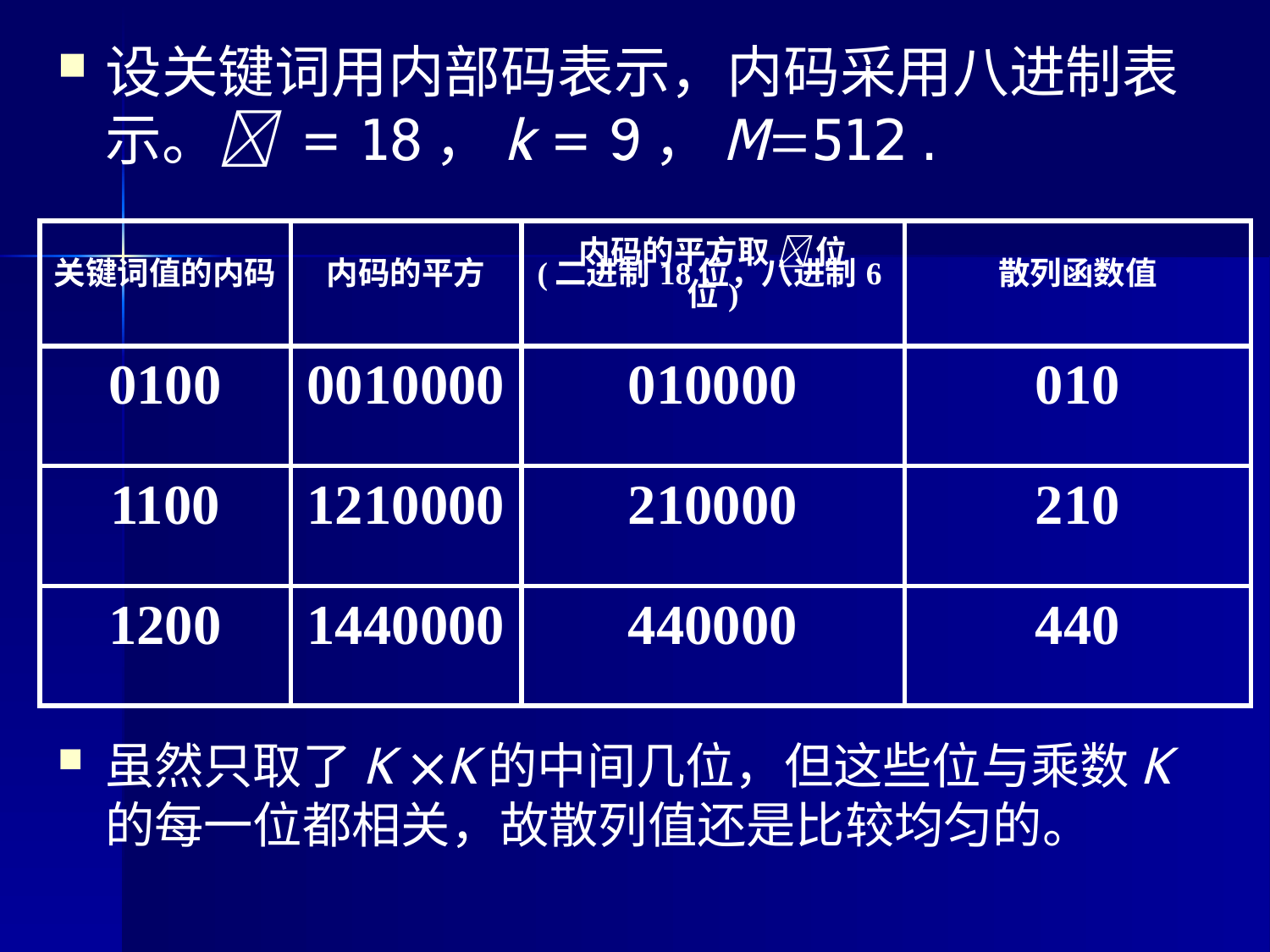

设关键词用内部码表示，内码采用八进制表示。ω = 18，k = 9，M=512 .

虽然只取了K ×K的中间几位，但这些位与乘数K的每一位都相关，故散列值还是比较均匀的。

| 关键词值的内码 | 内码的平方 | 内码的平方取 ω 位 (二进制18位，八进制6位) | 散列函数值 |
| --- | --- | --- | --- |
| 0100 | 0010000 | 010000 | 010 |
| 1100 | 1210000 | 210000 | 210 |
| 1200 | 1440000 | 440000 | 440 |